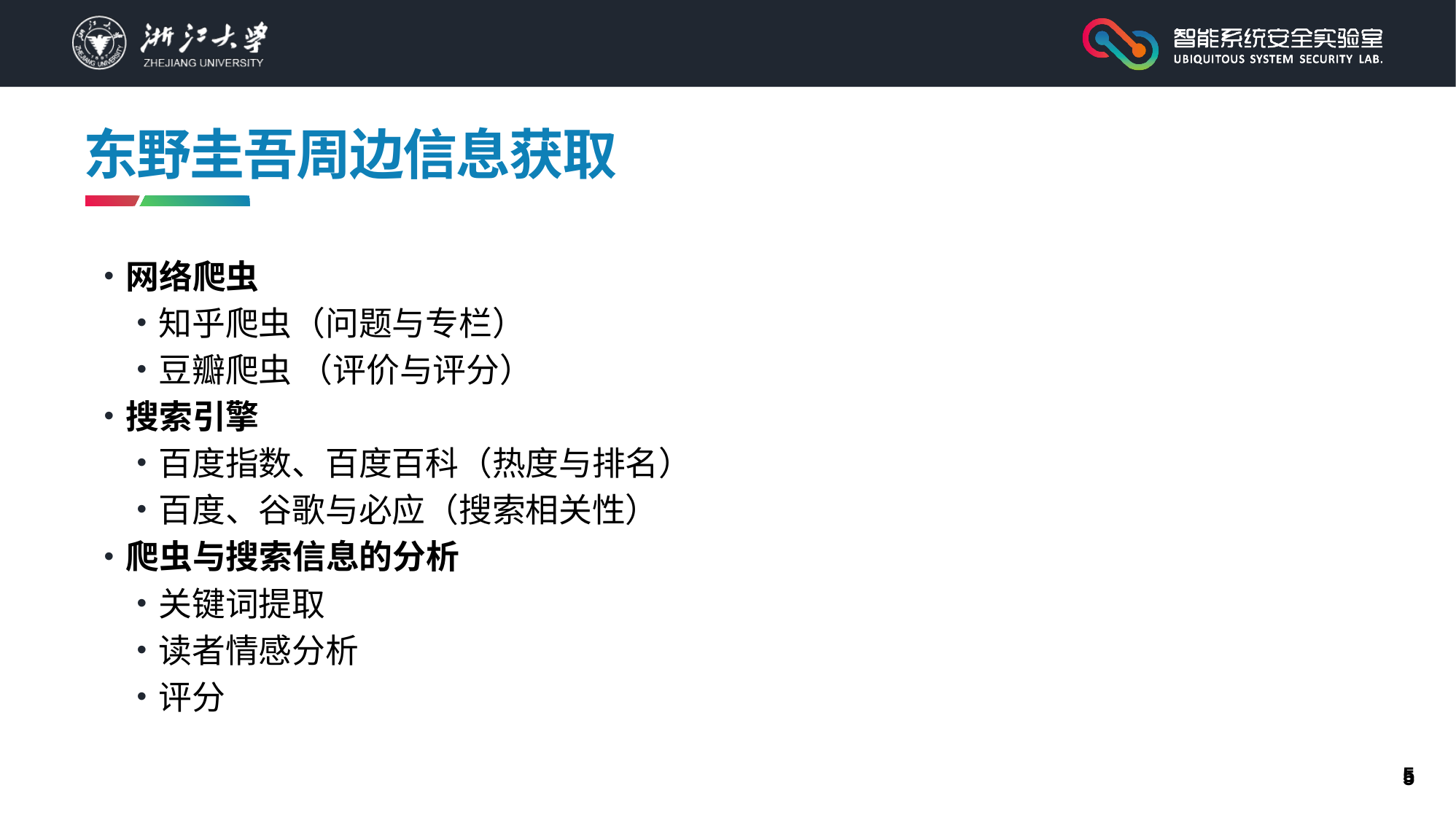

# 东野圭吾周边信息获取
网络爬虫
知乎爬虫（问题与专栏）
豆瓣爬虫 （评价与评分）
搜索引擎
百度指数、百度百科（热度与排名）
百度、谷歌与必应（搜索相关性）
爬虫与搜索信息的分析
关键词提取
读者情感分析
评分
5
5